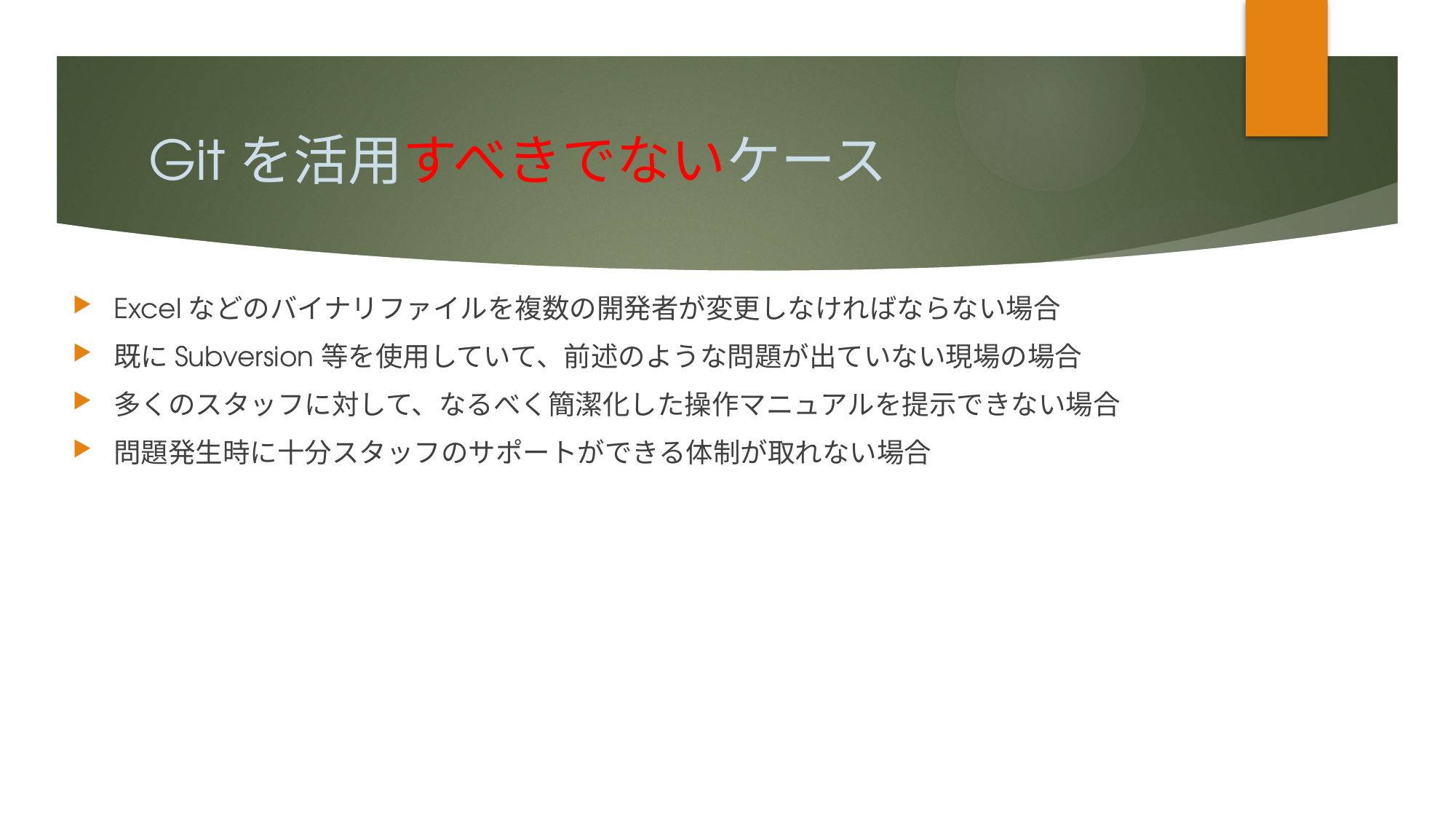

# Gitを活用すべきでないケース
Excelなどのバイナリファイルを複数の開発者が変更しなければならない場合
既にSubversion等を使用していて、前述のような問題が出ていない現場の場合
多くのスタッフに対して、なるべく簡潔化した操作マニュアルを提示できない場合
問題発生時に十分スタッフのサポートができる体制が取れない場合